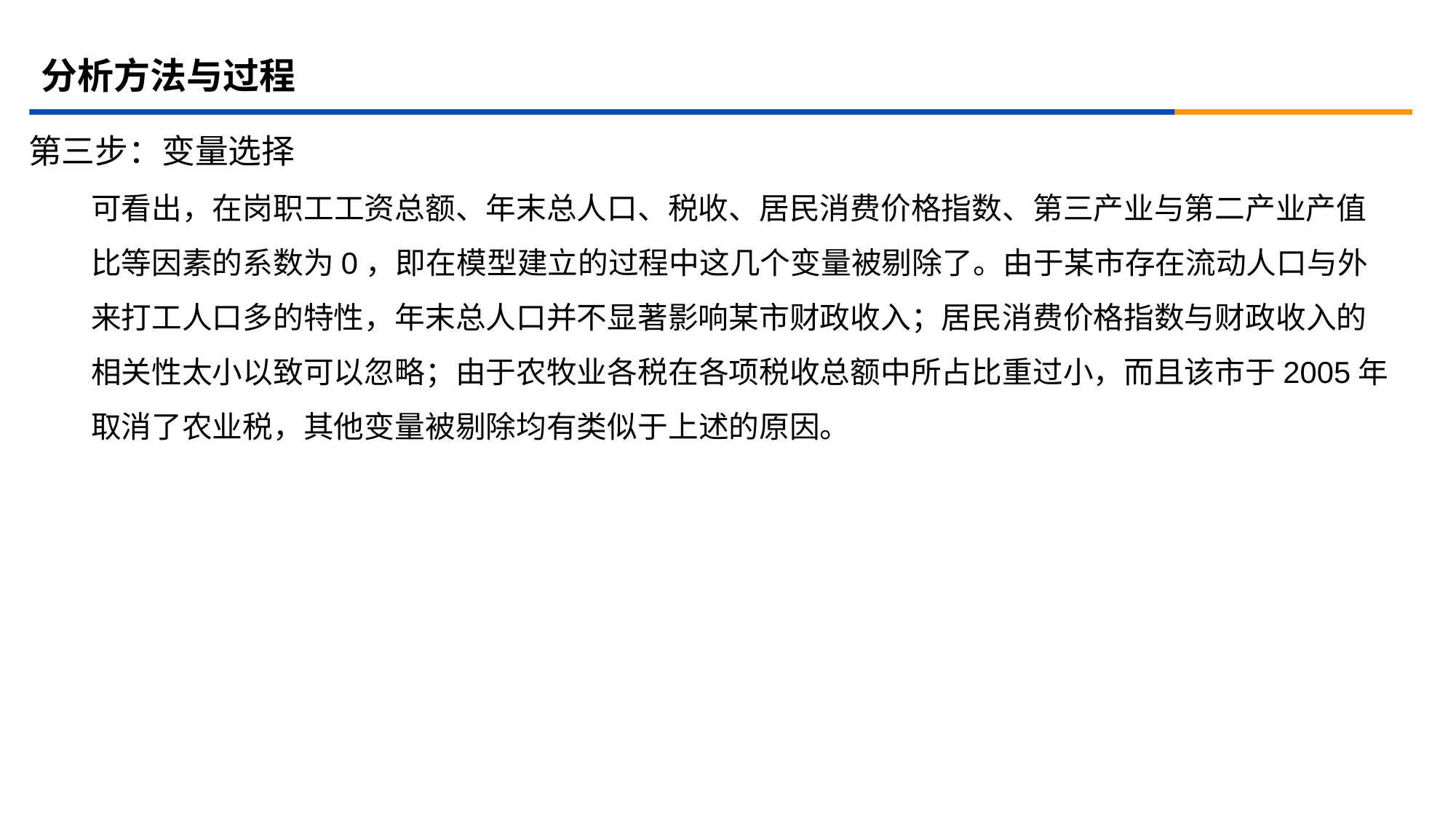

# 分析方法与过程
第三步：变量选择
可看出，在岗职工工资总额、年末总人口、税收、居民消费价格指数、第三产业与第二产业产值比等因素的系数为0，即在模型建立的过程中这几个变量被剔除了。由于某市存在流动人口与外来打工人口多的特性，年末总人口并不显著影响某市财政收入；居民消费价格指数与财政收入的相关性太小以致可以忽略；由于农牧业各税在各项税收总额中所占比重过小，而且该市于2005年取消了农业税，其他变量被剔除均有类似于上述的原因。